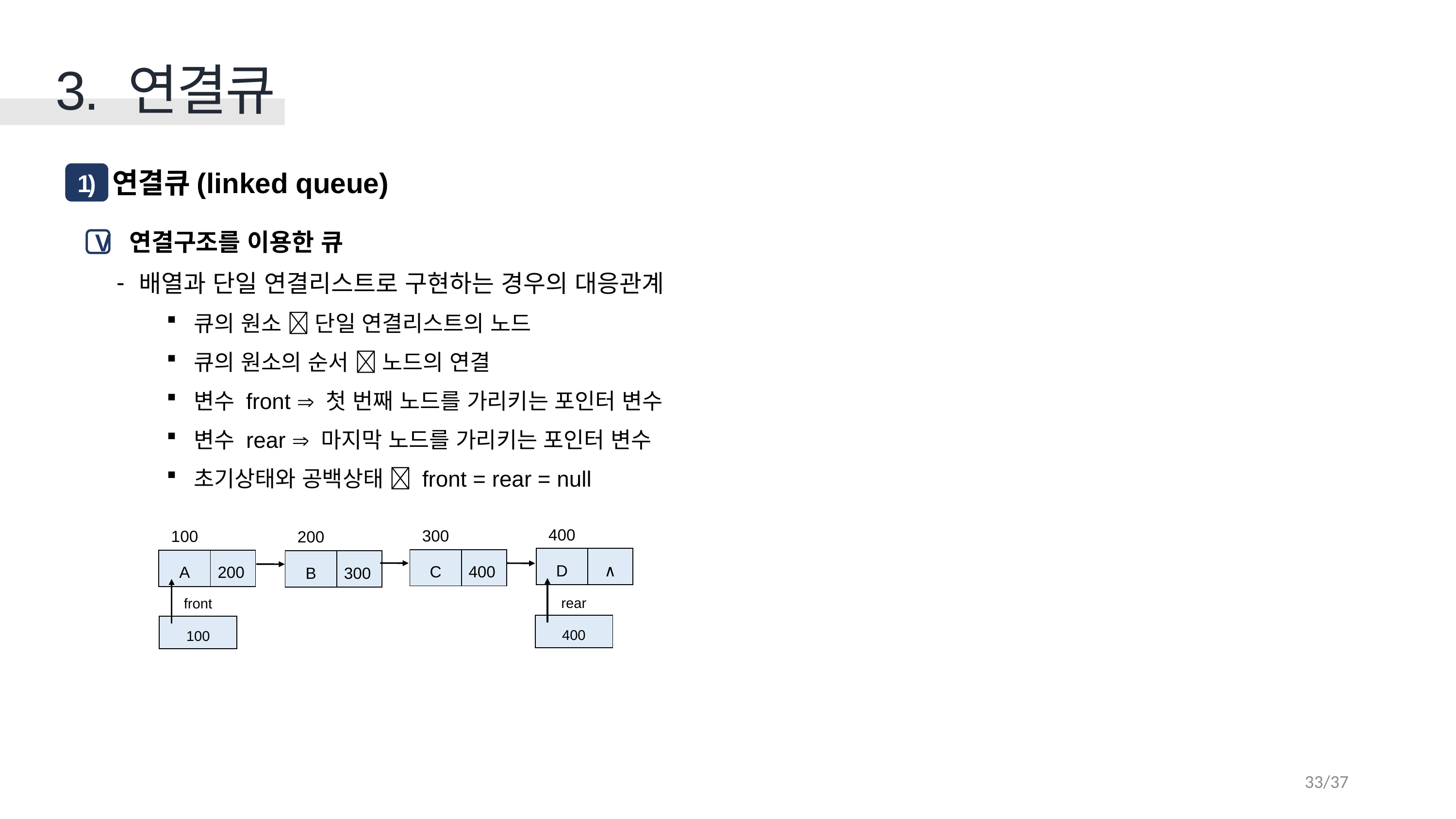

3. 연결큐

연결큐(linked queue)
1)
 연결구조를 이용한 큐

배열과 단일 연결리스트로 구현하는 경우의 대응관계

큐의 원소 ⇒ 단일 연결리스트의 노드

큐의 원소의 순서 ⇒ 노드의 연결

변수 front ⇒ 첫 번째 노드를 가리키는 포인터 변수

변수 rear ⇒ 마지막 노드를 가리키는 포인터 변수

초기상태와 공백상태 ⇒ front = rear = null
V
| 400 |  |
| --- | --- |
| D | ∧ |
| 300 |  |
| --- | --- |
| C | 400 |
| 100 |  |
| --- | --- |
| A | 200 |
| 200 |  |
| --- | --- |
| B | 300 |
| rear |
| --- |
| 400 |
| front |
| --- |
| 100 |
33/37